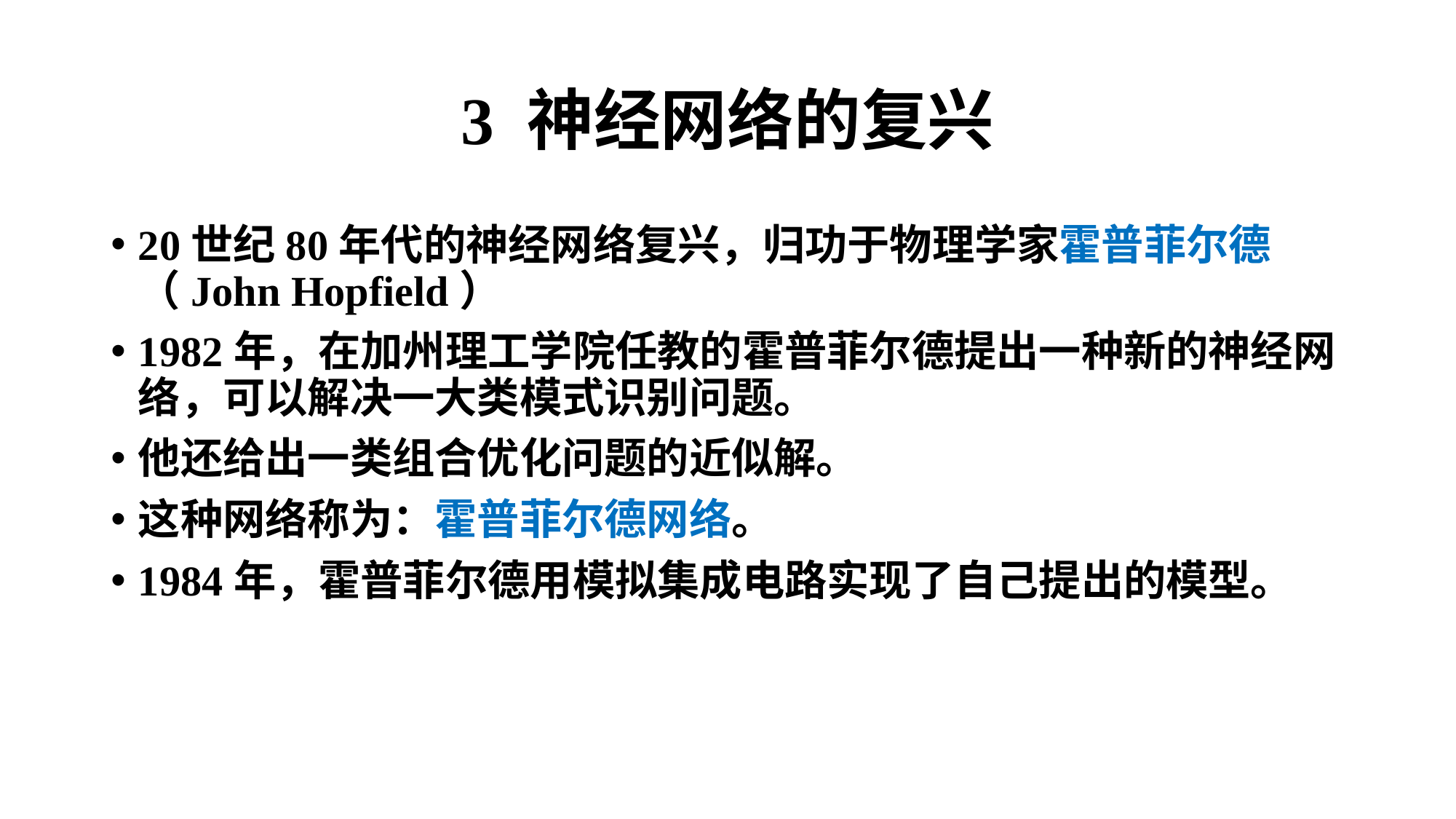

# 3 神经网络的复兴
20世纪80年代的神经网络复兴，归功于物理学家霍普菲尔德（John Hopfield）
1982年，在加州理工学院任教的霍普菲尔德提出一种新的神经网络，可以解决一大类模式识别问题。
他还给出一类组合优化问题的近似解。
这种网络称为：霍普菲尔德网络。
1984年，霍普菲尔德用模拟集成电路实现了自己提出的模型。